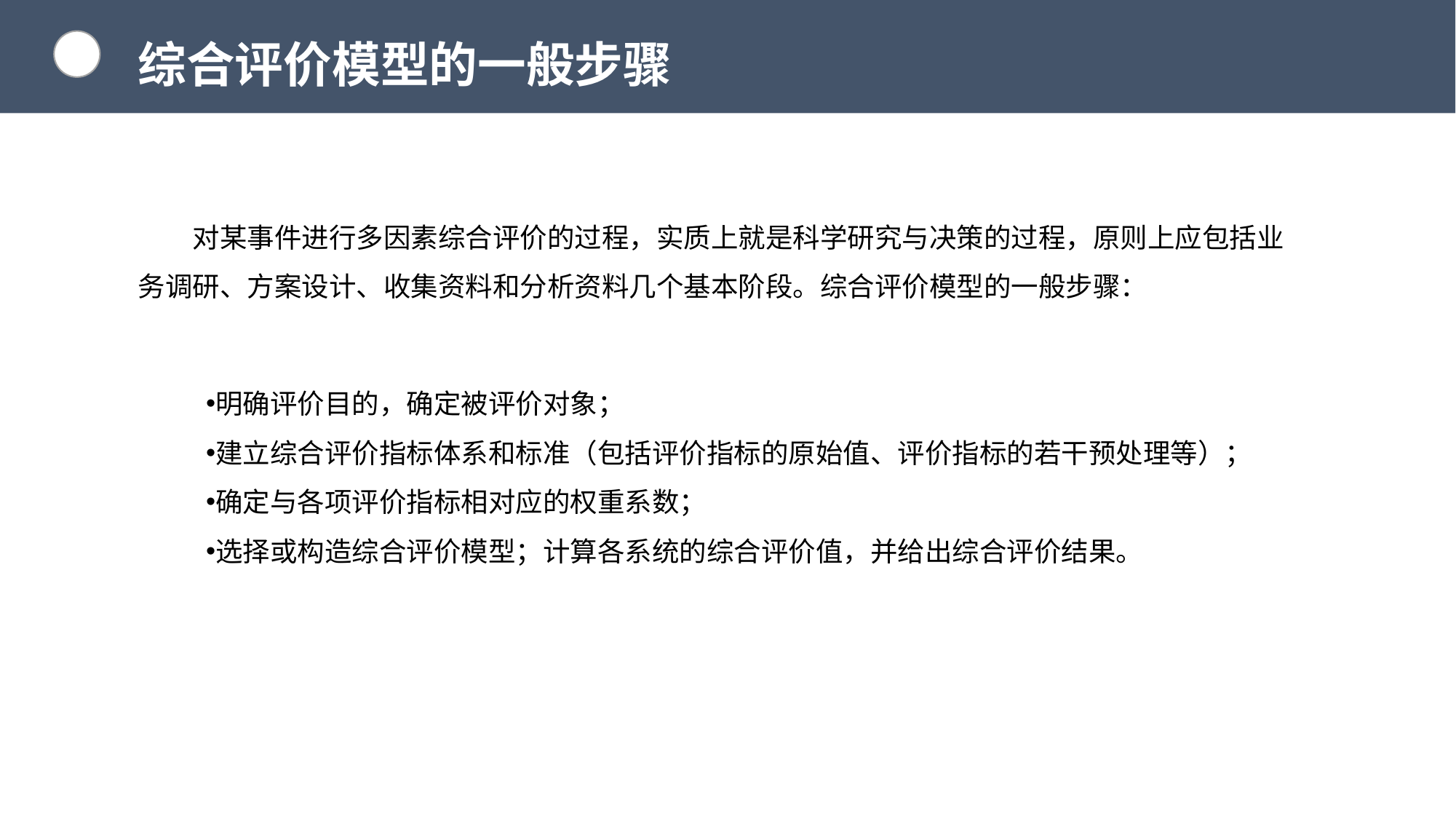

综合评价模型的一般步骤
对某事件进行多因素综合评价的过程，实质上就是科学研究与决策的过程，原则上应包括业务调研、方案设计、收集资料和分析资料几个基本阶段。综合评价模型的一般步骤：
明确评价目的，确定被评价对象；
建立综合评价指标体系和标准（包括评价指标的原始值、评价指标的若干预处理等）；
确定与各项评价指标相对应的权重系数；
选择或构造综合评价模型；计算各系统的综合评价值，并给出综合评价结果。